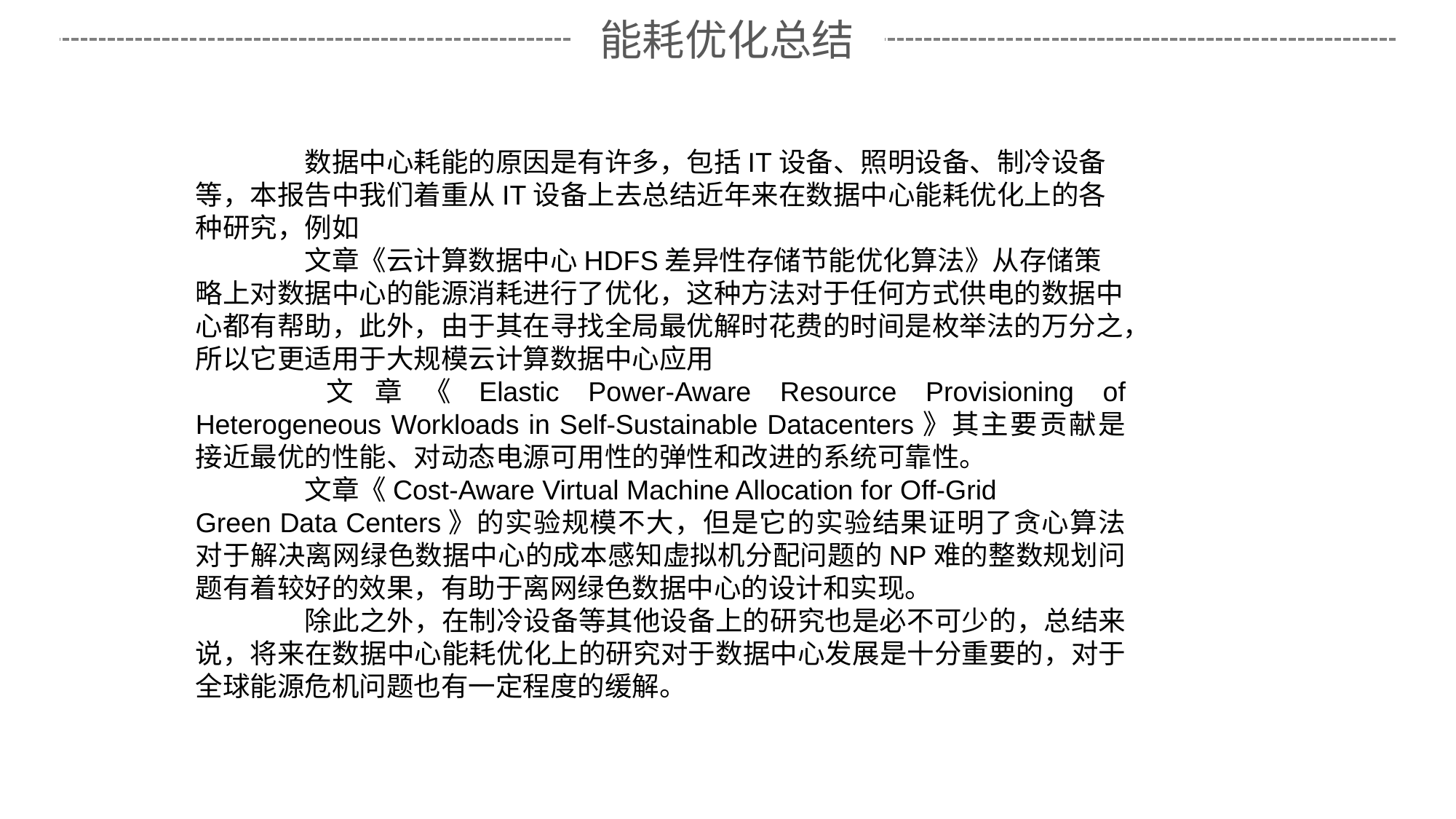

能耗优化总结
	数据中心耗能的原因是有许多，包括IT设备、照明设备、制冷设备等，本报告中我们着重从IT设备上去总结近年来在数据中心能耗优化上的各种研究，例如
	文章《云计算数据中心HDFS差异性存储节能优化算法》从存储策略上对数据中心的能源消耗进行了优化，这种方法对于任何方式供电的数据中心都有帮助，此外，由于其在寻找全局最优解时花费的时间是枚举法的万分之，所以它更适用于大规模云计算数据中心应用
	文章《Elastic Power-Aware Resource Provisioning of Heterogeneous Workloads in Self-Sustainable Datacenters》其主要贡献是接近最优的性能、对动态电源可用性的弹性和改进的系统可靠性。
	文章《Cost-Aware Virtual Machine Allocation for Off-Grid
Green Data Centers》的实验规模不大，但是它的实验结果证明了贪心算法对于解决离网绿色数据中心的成本感知虚拟机分配问题的NP难的整数规划问题有着较好的效果，有助于离网绿色数据中心的设计和实现。
	除此之外，在制冷设备等其他设备上的研究也是必不可少的，总结来说，将来在数据中心能耗优化上的研究对于数据中心发展是十分重要的，对于全球能源危机问题也有一定程度的缓解。